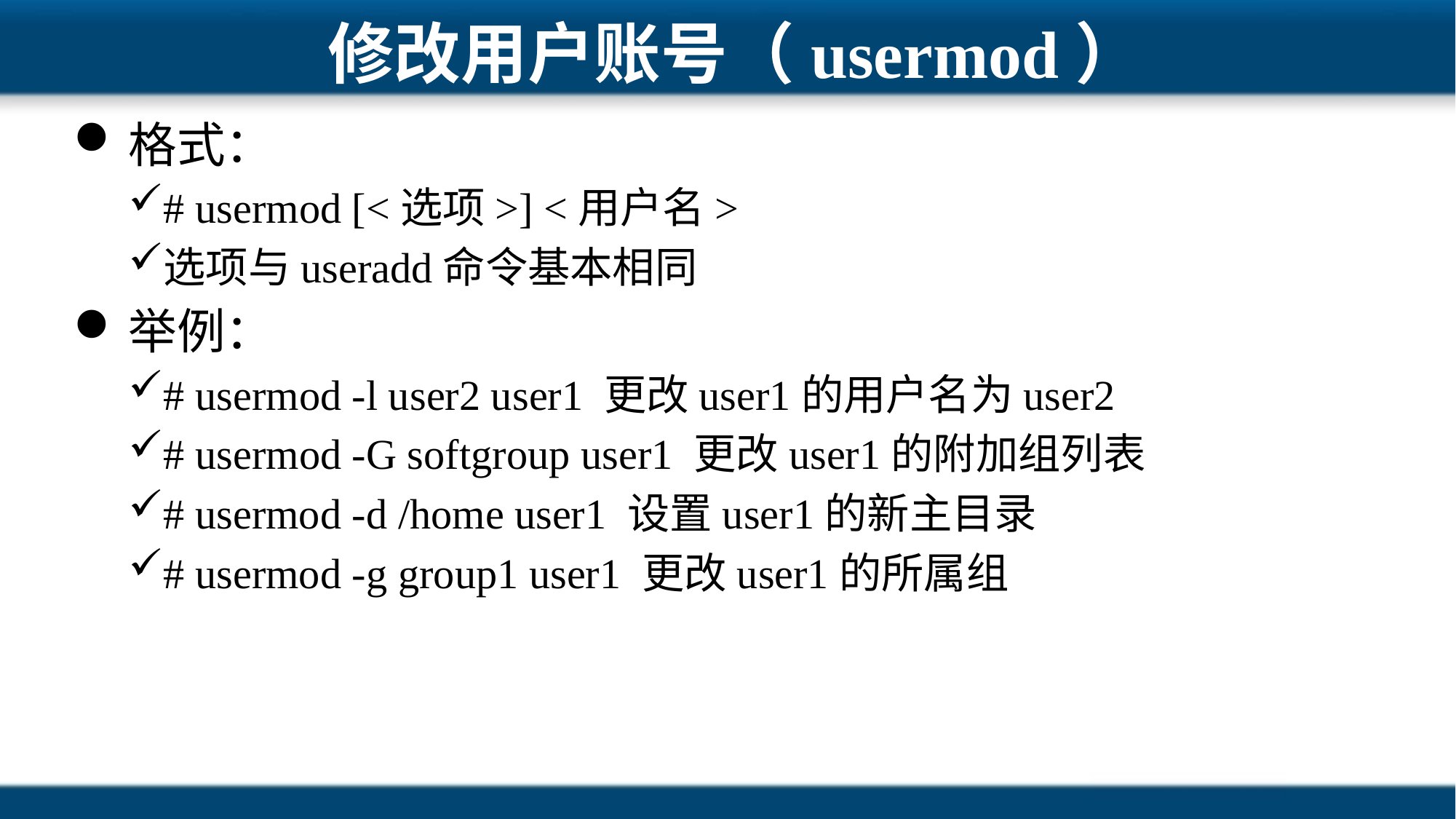

# 修改用户账号（usermod）
格式：
# usermod [<选项>] <用户名>
选项与useradd命令基本相同
举例：
# usermod -l user2 user1 更改user1的用户名为user2
# usermod -G softgroup user1 更改user1的附加组列表
# usermod -d /home user1 设置user1的新主目录
# usermod -g group1 user1 更改user1的所属组